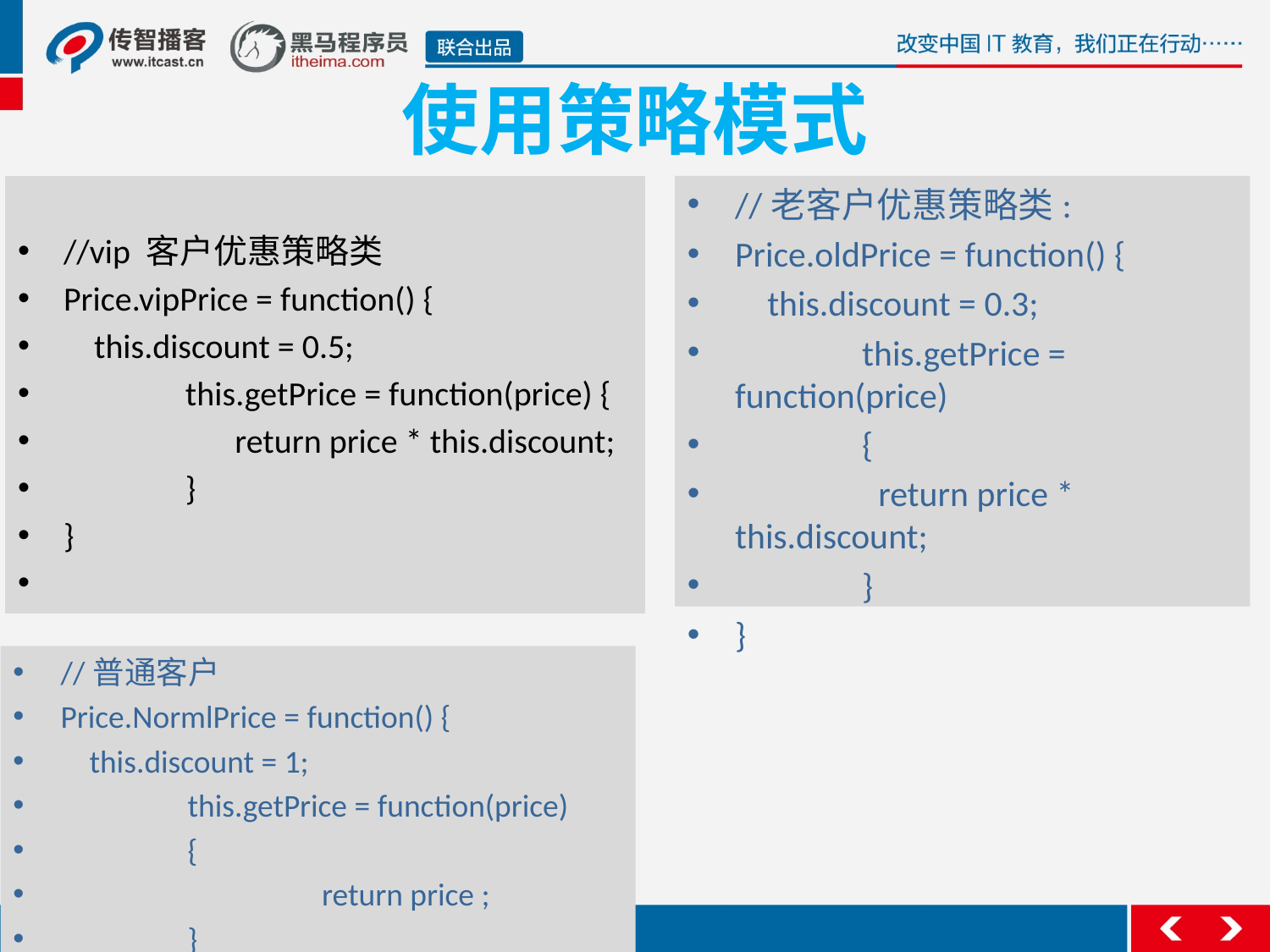

# 使用策略模式

//vip 客户优惠策略类
Price.vipPrice = function() {
    this.discount = 0.5;
	this.getPrice = function(price) {
　 	 　return price * this.discount;
	}
}

//老客户优惠策略类:
Price.oldPrice = function() {
    this.discount = 0.3;
	this.getPrice = function(price)
	{
	  return price * this.discount;
	}
}

//普通客户
Price.NormlPrice = function() {
    this.discount = 1;
	this.getPrice = function(price)
	{
		 return price ;
	}
}